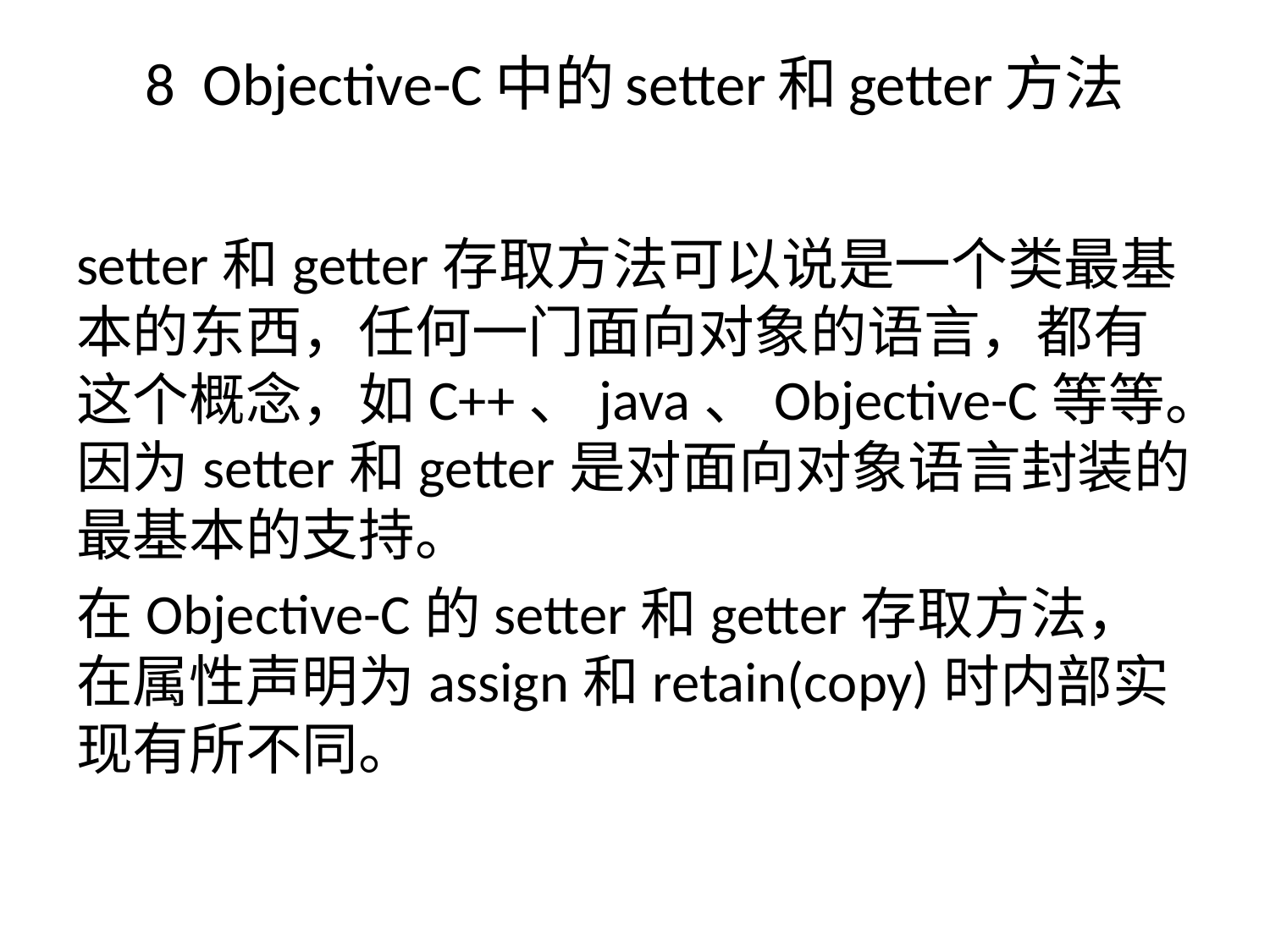

# 8  Objective-C中的setter和getter方法
setter和getter存取方法可以说是一个类最基本的东西，任何一门面向对象的语言，都有这个概念，如C++、java、Objective-C等等。因为setter和getter是对面向对象语言封装的最基本的支持。
在Objective-C的setter和getter存取方法，在属性声明为assign和retain(copy)时内部实现有所不同。